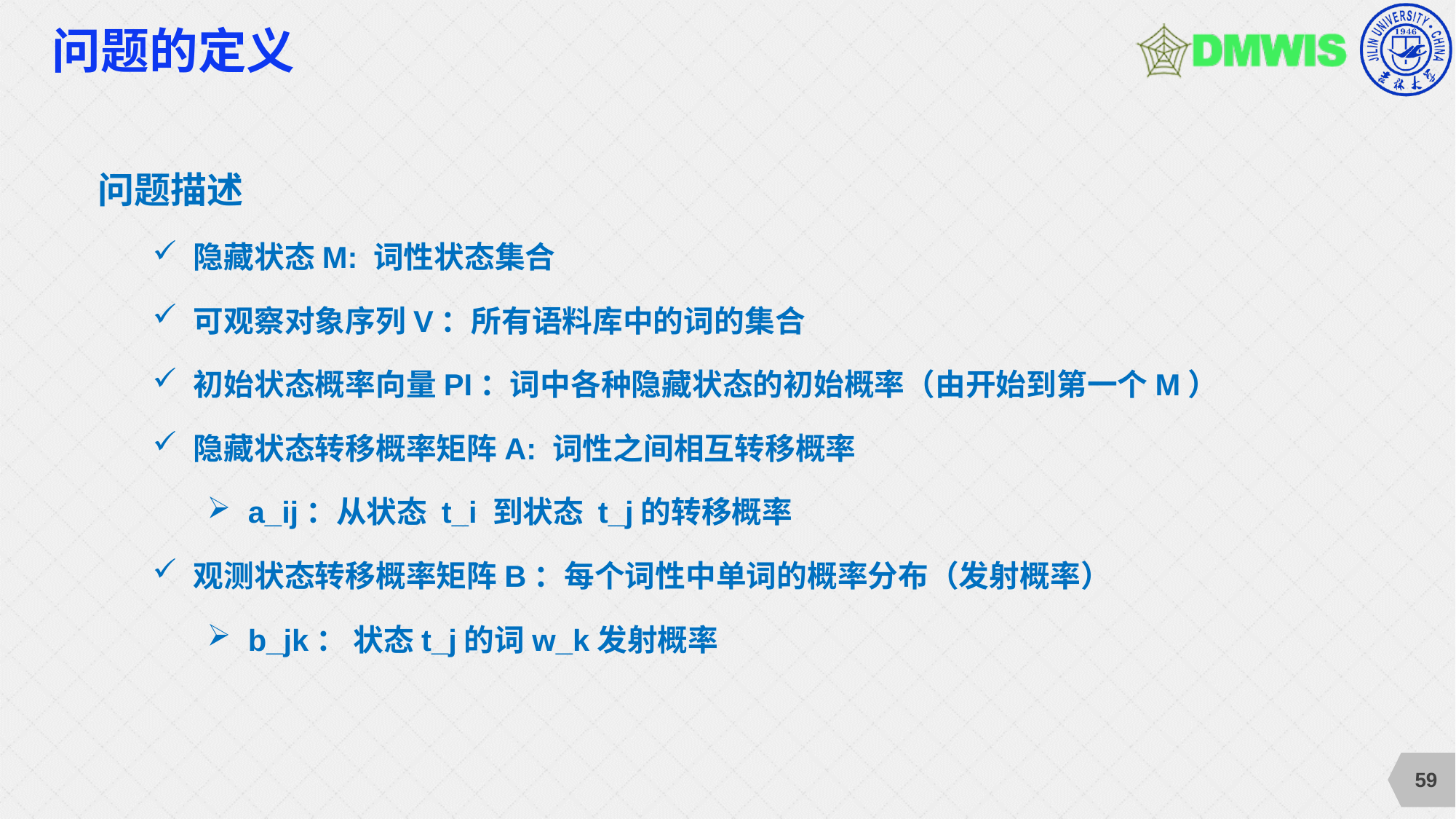

# 问题的定义

问题描述
隐藏状态M: 词性状态集合
可观察对象序列V：所有语料库中的词的集合
初始状态概率向量PI：词中各种隐藏状态的初始概率（由开始到第一个M）
隐藏状态转移概率矩阵A: 词性之间相互转移概率
a_ij：从状态 t_i 到状态 t_j的转移概率
观测状态转移概率矩阵B：每个词性中单词的概率分布（发射概率）
b_jk： 状态t_j的词w_k发射概率

59